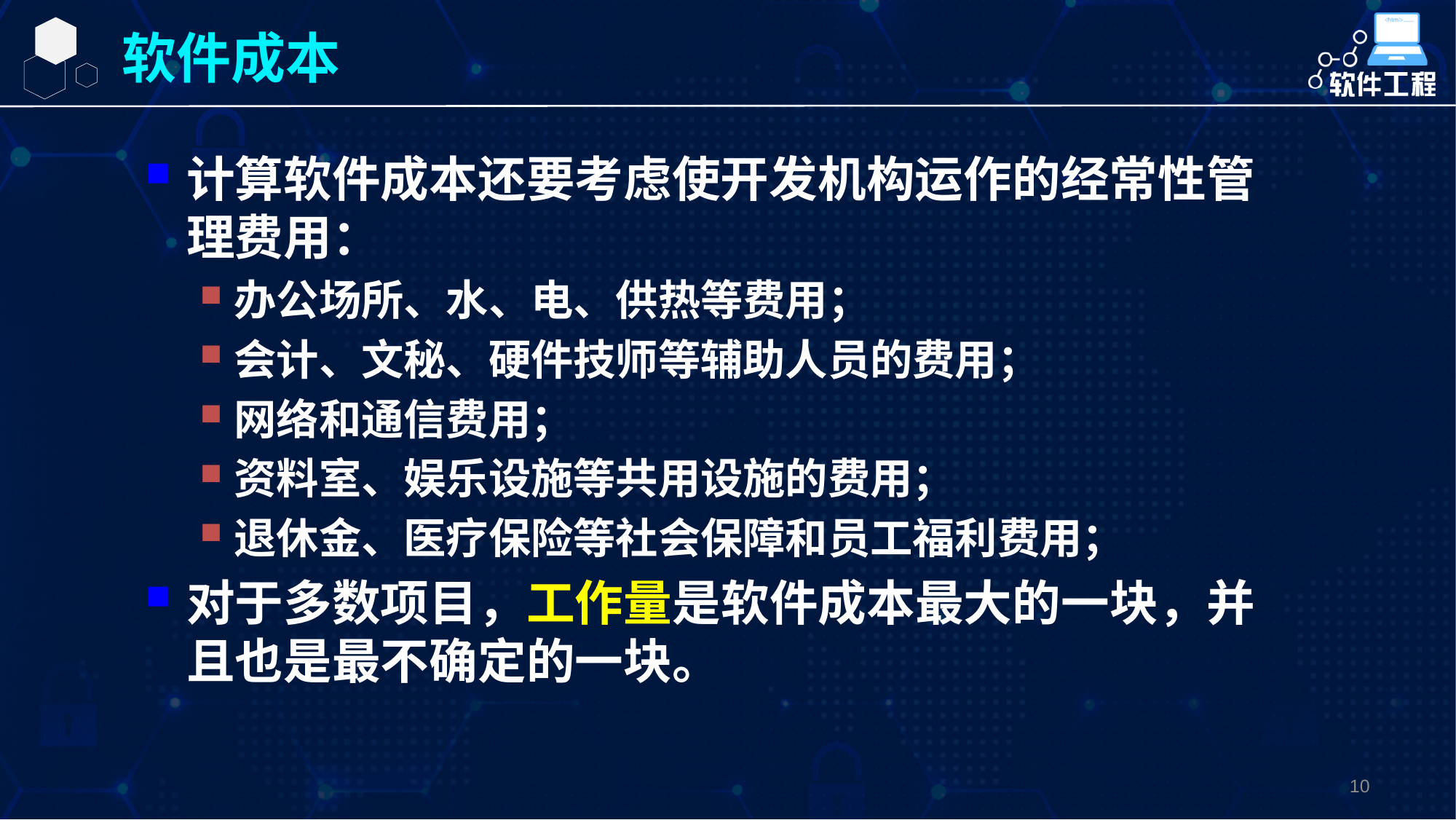

10
软件成本
计算软件成本还要考虑使开发机构运作的经常性管理费用：
办公场所、水、电、供热等费用；
会计、文秘、硬件技师等辅助人员的费用；
网络和通信费用；
资料室、娱乐设施等共用设施的费用；
退休金、医疗保险等社会保障和员工福利费用；
对于多数项目，工作量是软件成本最大的一块，并且也是最不确定的一块。